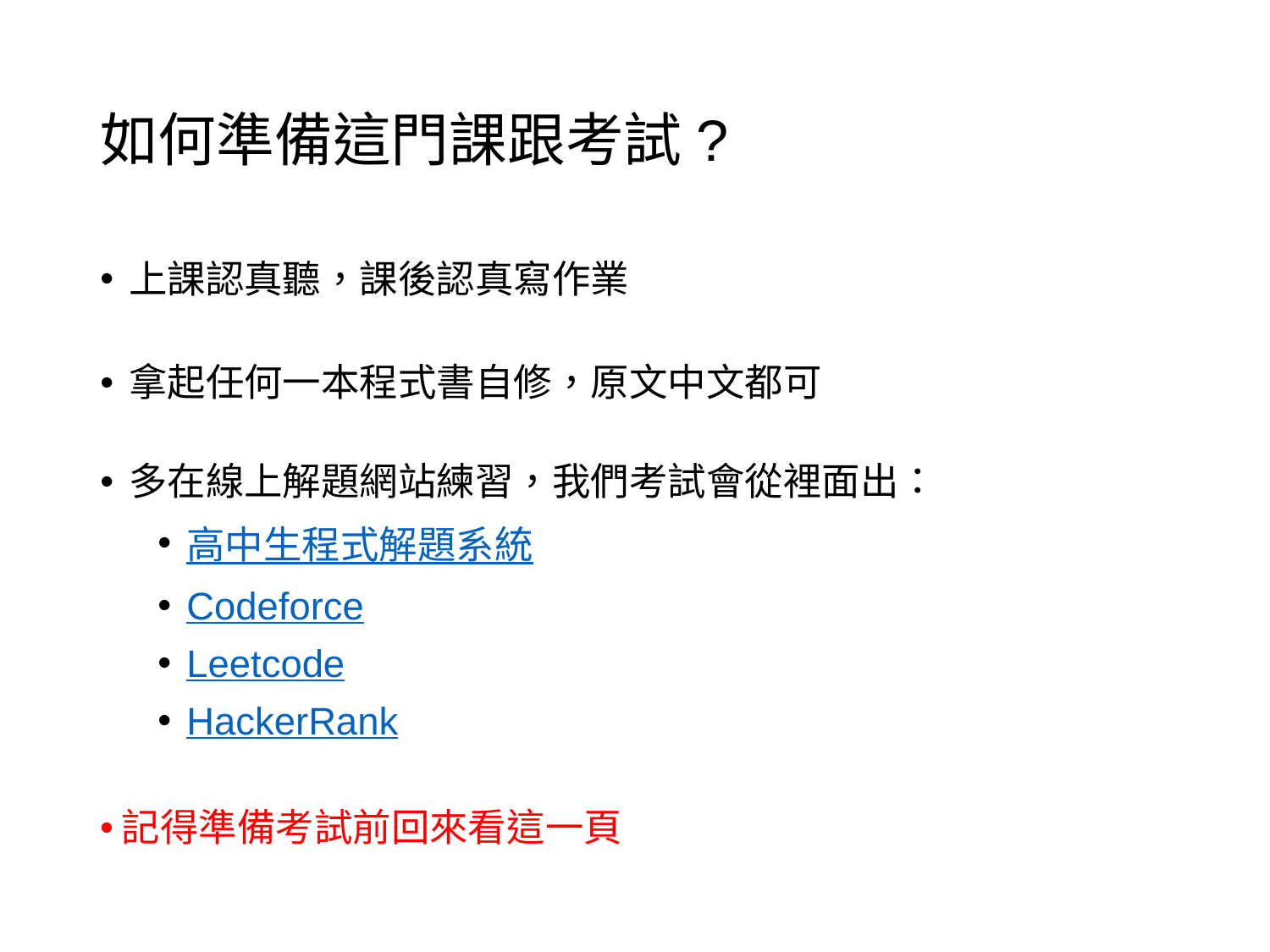

# 如何準備這門課跟考試?
上課認真聽，課後認真寫作業
拿起任何一本程式書自修，原文中文都可
多在線上解題網站練習，我們考試會從裡面出：
高中生程式解題系統
Codeforce
Leetcode
HackerRank

記得準備考試前回來看這一頁